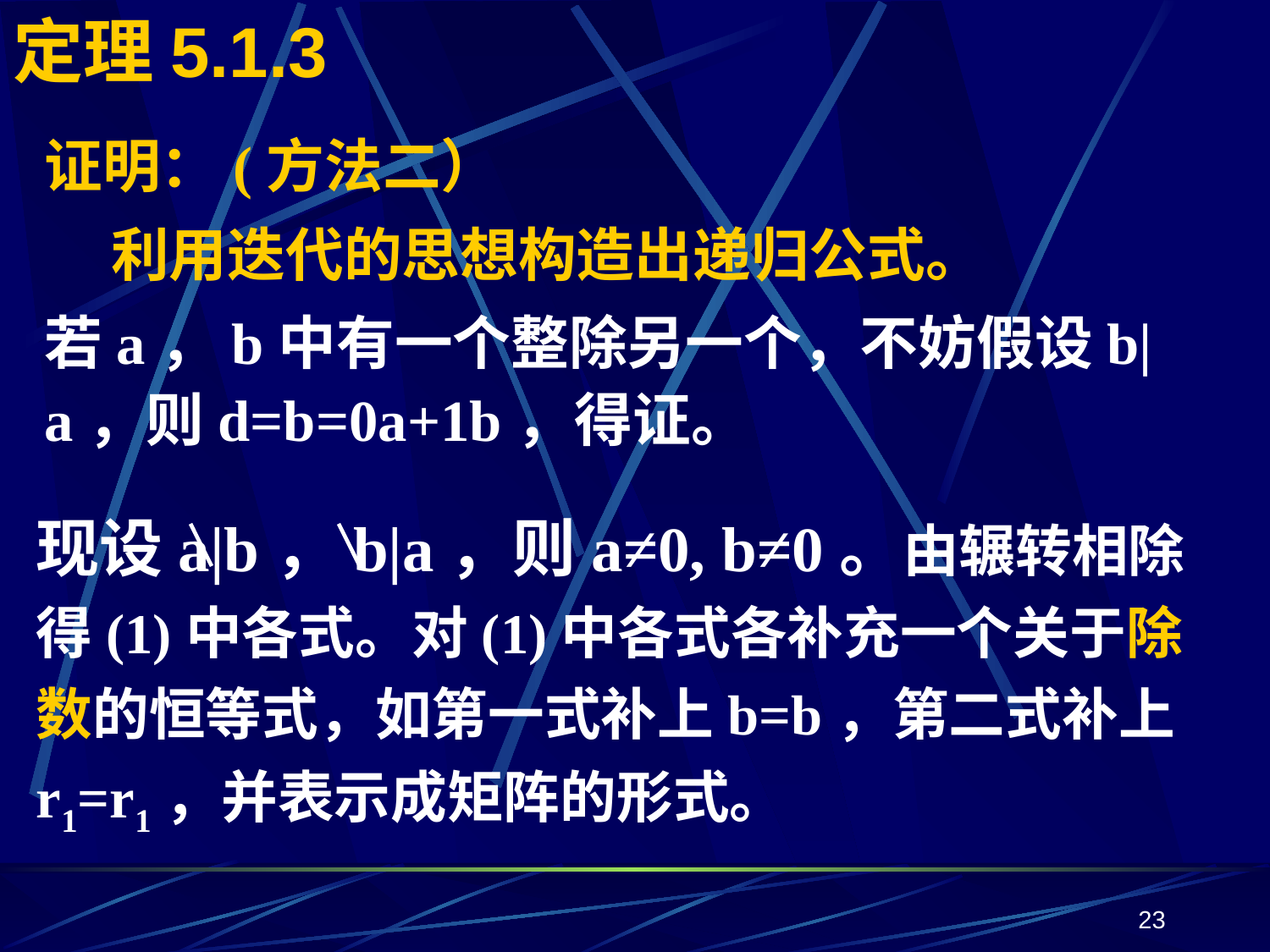

# 定理5.1.3
证明：(方法二）
    利用迭代的思想构造出递归公式。
若a，b中有一个整除另一个，不妨假设b|a，则d=b=0a+1b，得证。
现设a|b，b|a，则a≠0, b≠0。由辗转相除得(1)中各式。对(1)中各式各补充一个关于除数的恒等式，如第一式补上b=b，第二式补上r1=r1，并表示成矩阵的形式。

23